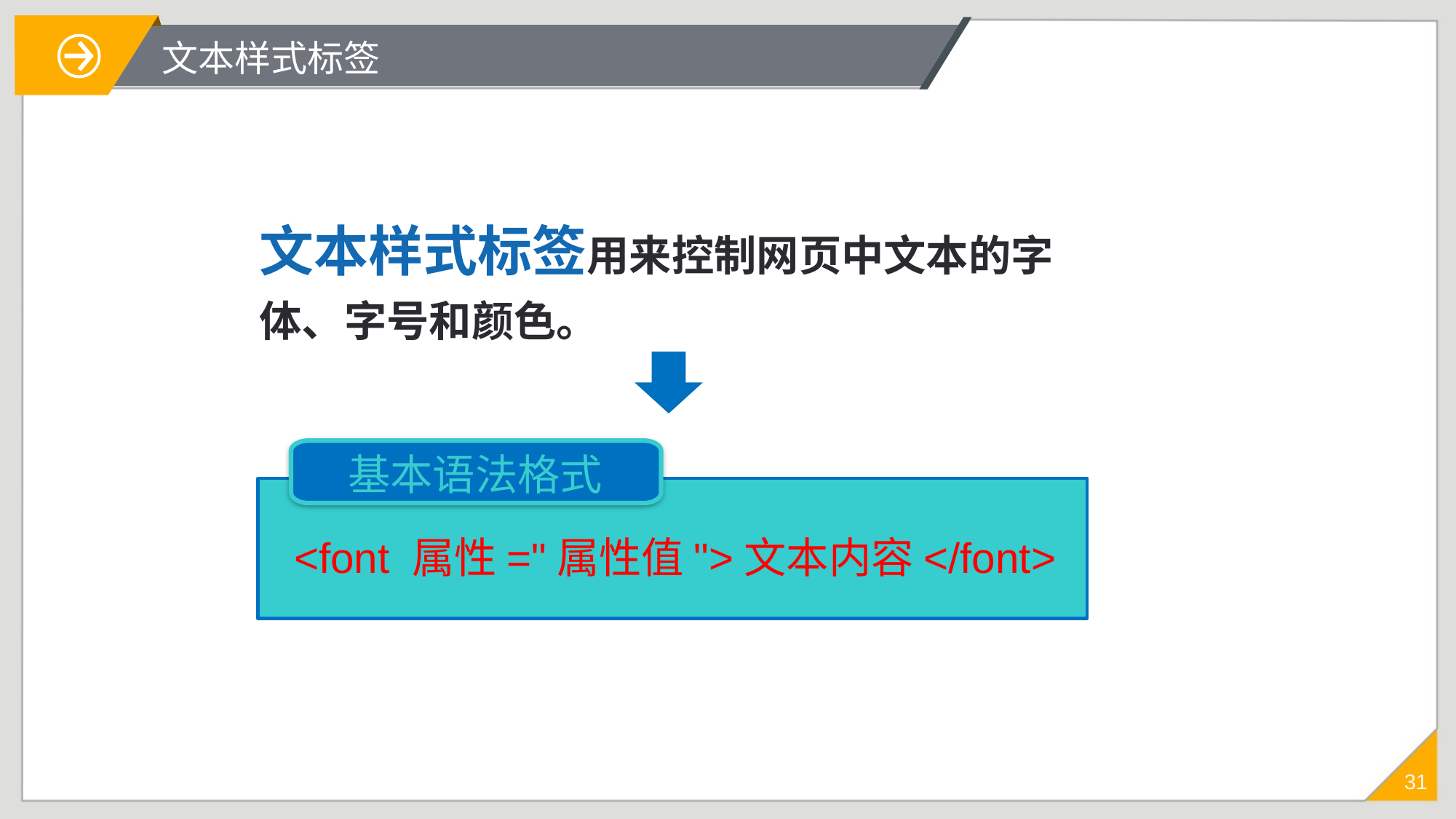

# 文本样式标签
文本样式标签用来控制网页中文本的字体、字号和颜色。

基本语法格式
<font 属性="属性值">文本内容</font>